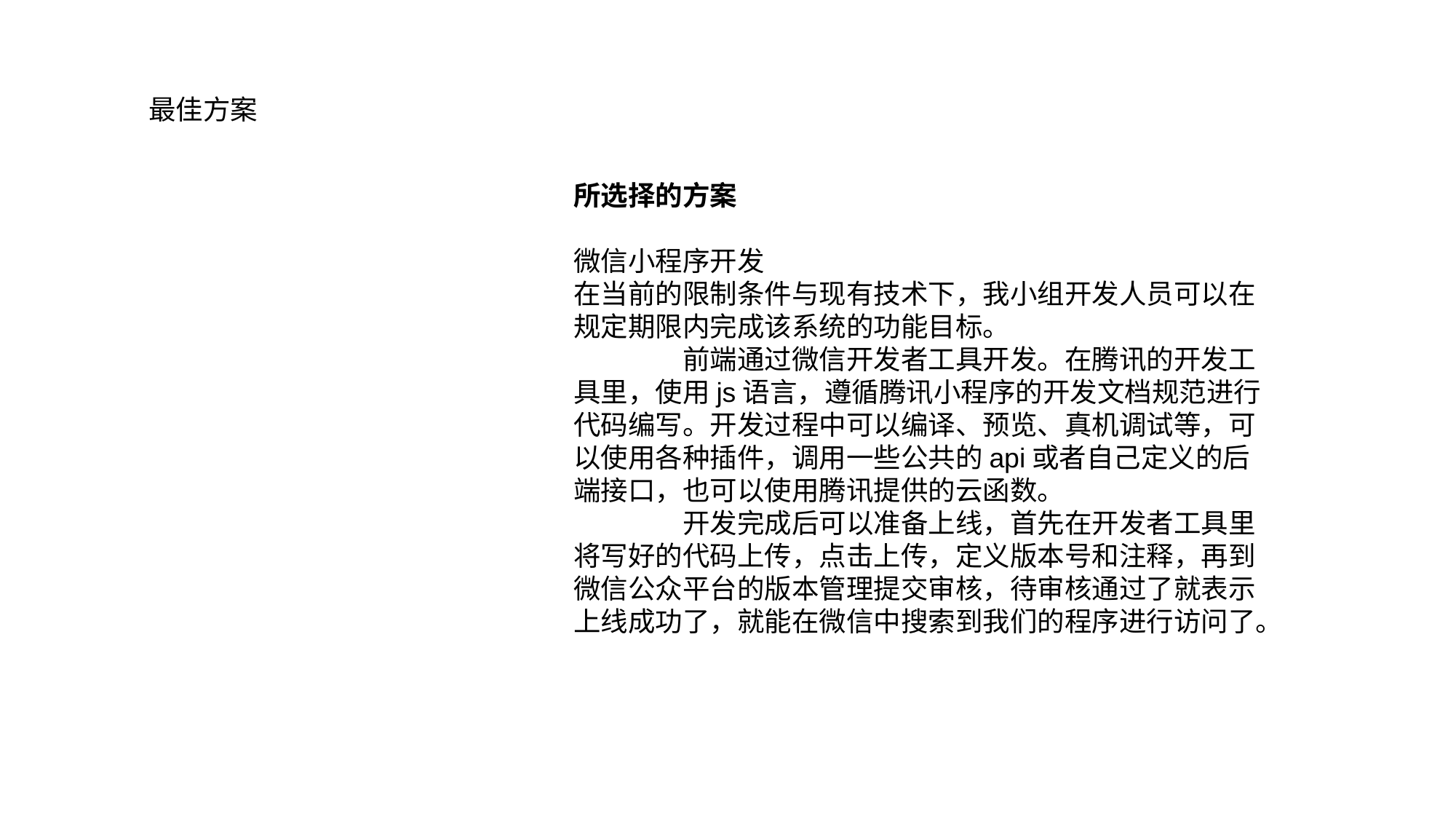

最佳方案
所选择的方案

微信小程序开发
在当前的限制条件与现有技术下，我小组开发人员可以在规定期限内完成该系统的功能目标。
	前端通过微信开发者工具开发。在腾讯的开发工具里，使用js语言，遵循腾讯小程序的开发文档规范进行代码编写。开发过程中可以编译、预览、真机调试等，可以使用各种插件，调用一些公共的api或者自己定义的后端接口，也可以使用腾讯提供的云函数。
	开发完成后可以准备上线，首先在开发者工具里将写好的代码上传，点击上传，定义版本号和注释，再到微信公众平台的版本管理提交审核，待审核通过了就表示上线成功了，就能在微信中搜索到我们的程序进行访问了。